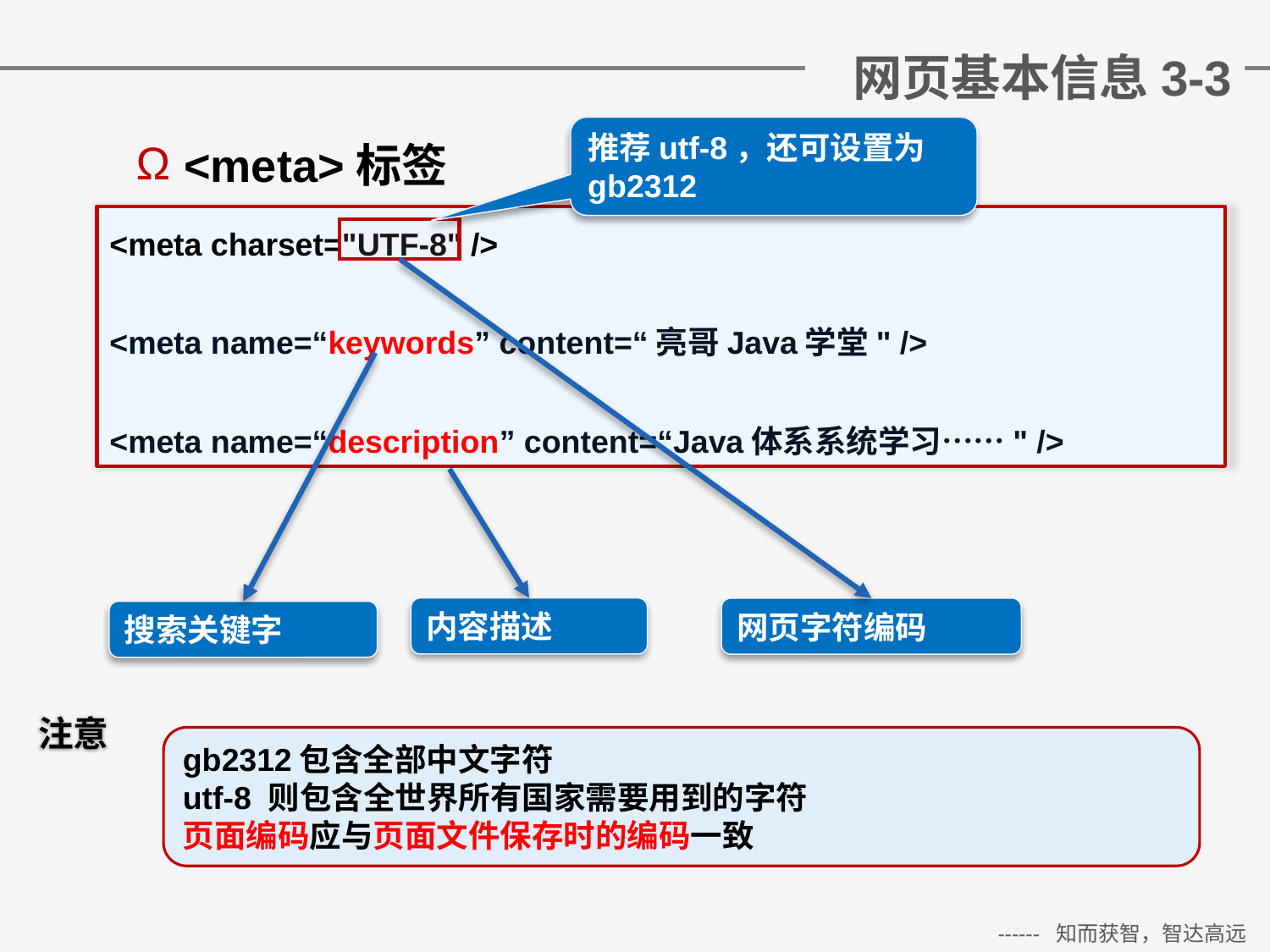

# 网页基本信息3-3
推荐utf-8，还可设置为gb2312
<meta>标签
<meta charset="UTF-8" />

<meta name=“keywords” content=“亮哥Java学堂" />

<meta name=“description” content=“Java体系系统学习……" />

内容描述
网页字符编码
搜索关键字
注意
gb2312包含全部中文字符
utf-8 则包含全世界所有国家需要用到的字符
页面编码应与页面文件保存时的编码一致